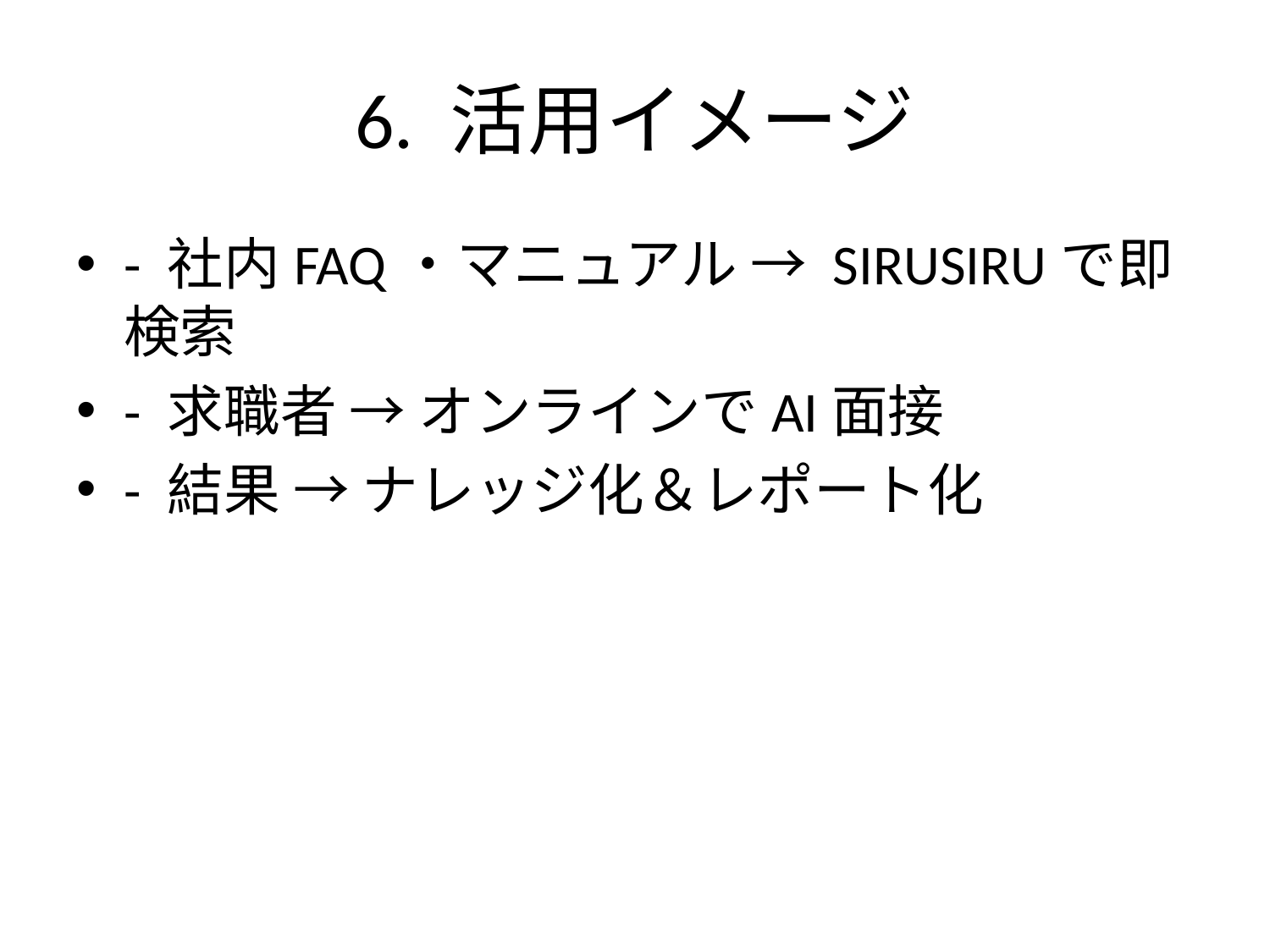

# 6. 活用イメージ
- 社内FAQ・マニュアル → SIRUSIRUで即検索
- 求職者 → オンラインでAI面接
- 結果 → ナレッジ化＆レポート化